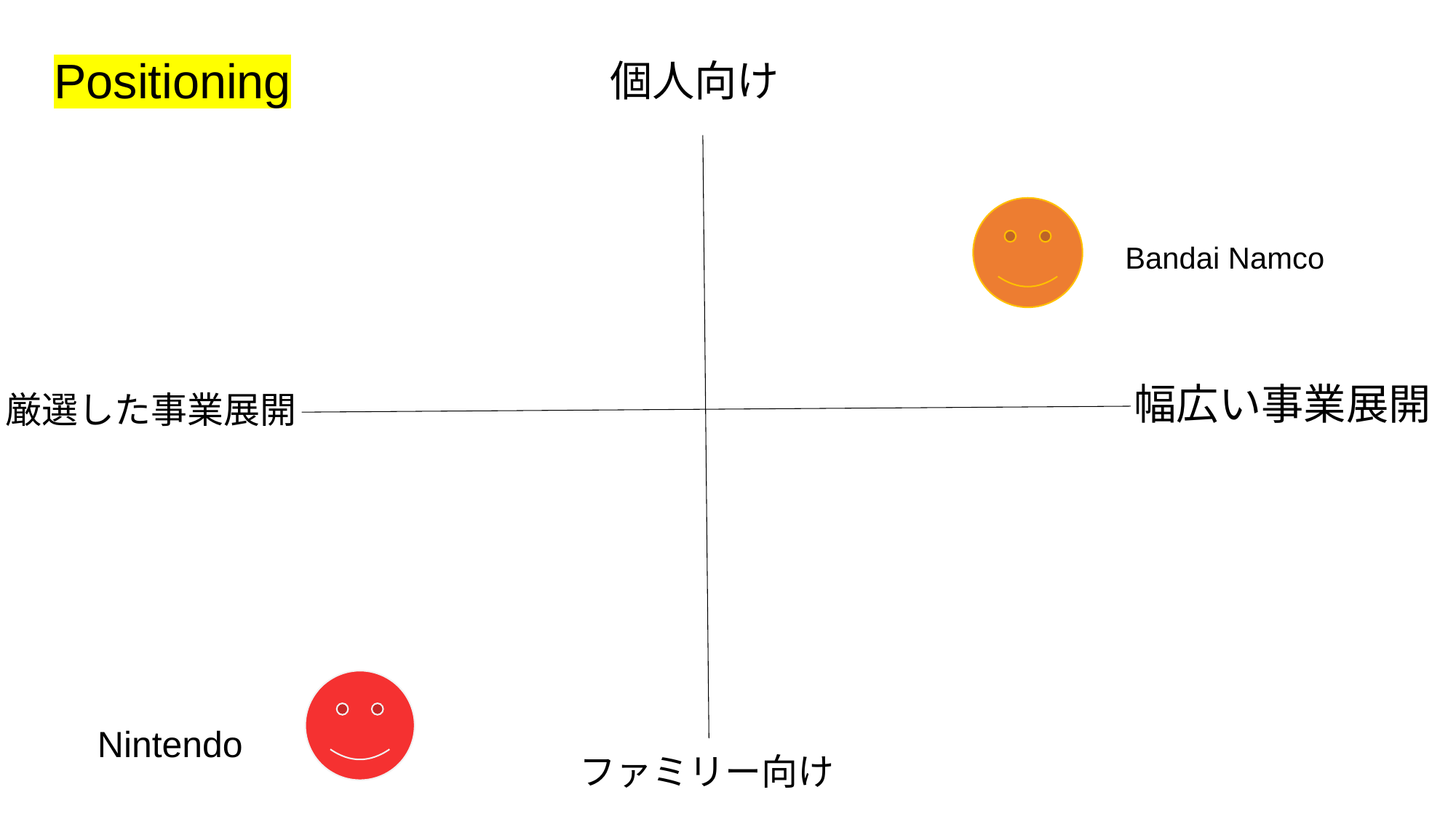

Positioning
個人向け

Bandai Namco
幅広い事業展開
厳選した事業展開

Nintendo
ファミリー向け